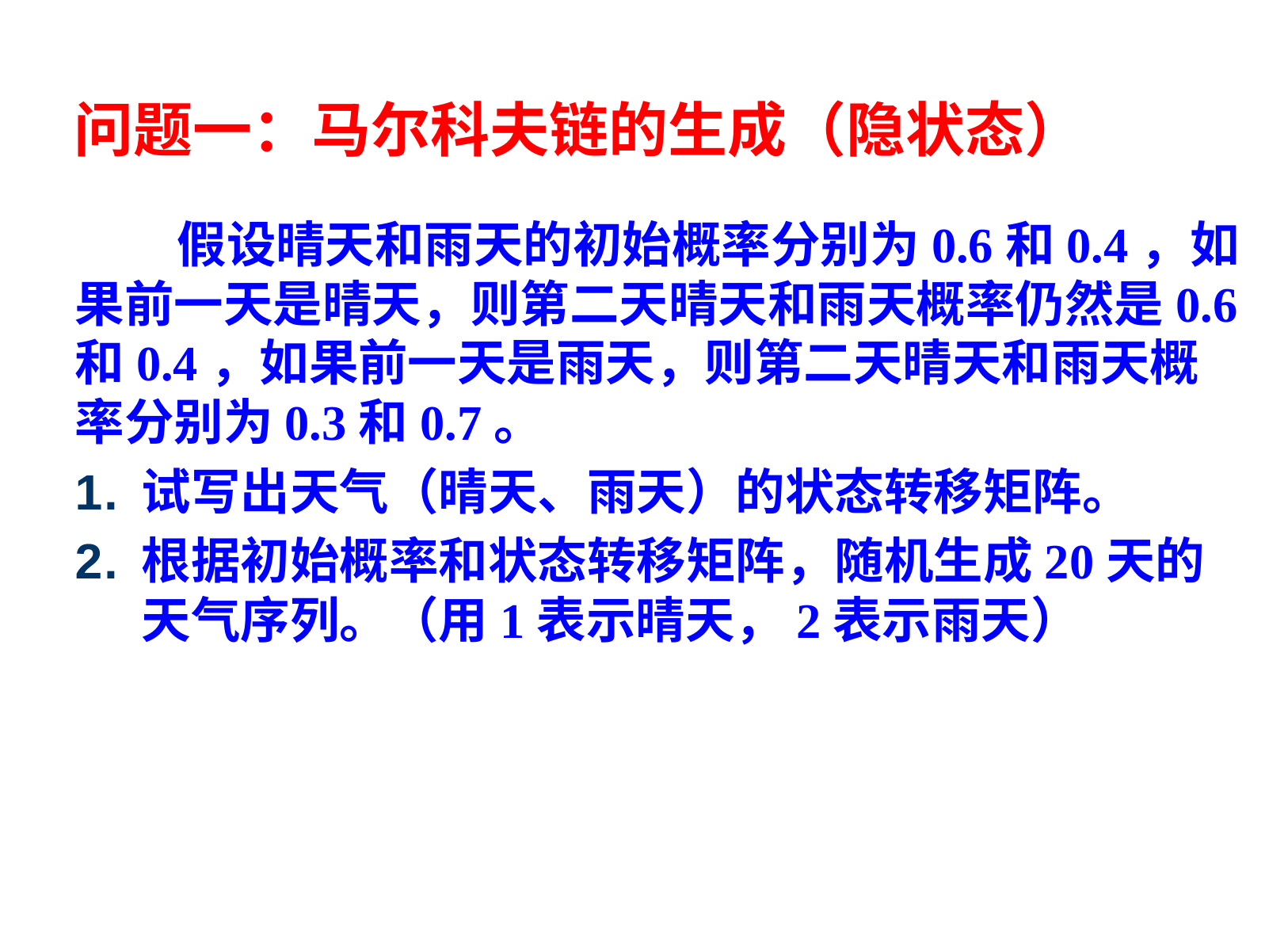

# 问题一：马尔科夫链的生成（隐状态）
        假设晴天和雨天的初始概率分别为0.6和0.4，如果前一天是晴天，则第二天晴天和雨天概率仍然是0.6和0.4，如果前一天是雨天，则第二天晴天和雨天概率分别为0.3和0.7。
试写出天气（晴天、雨天）的状态转移矩阵。
根据初始概率和状态转移矩阵，随机生成20天的天气序列。（用1表示晴天，2表示雨天）